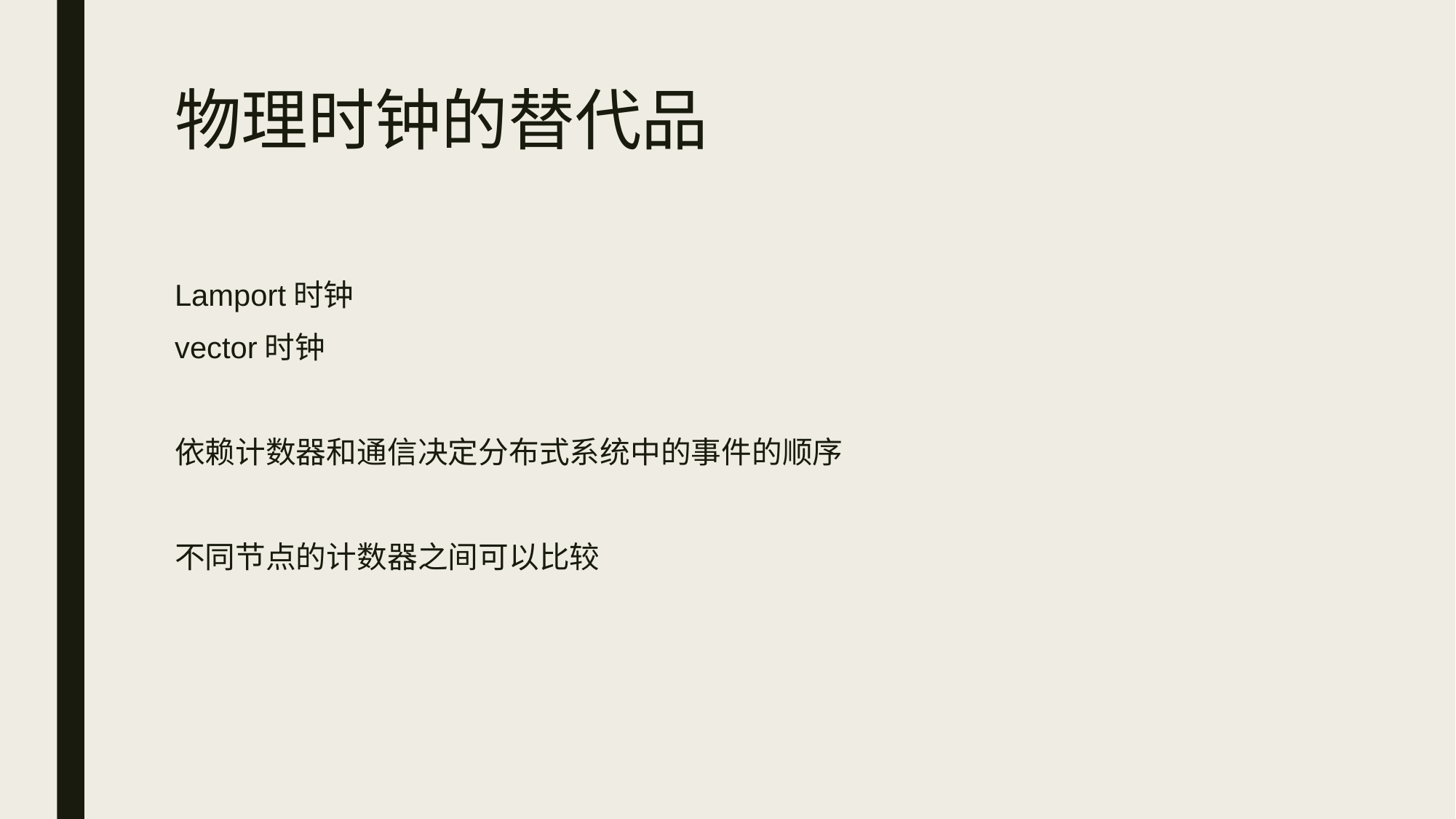

# 物理时钟的替代品
Lamport时钟
vector时钟

依赖计数器和通信决定分布式系统中的事件的顺序

不同节点的计数器之间可以比较